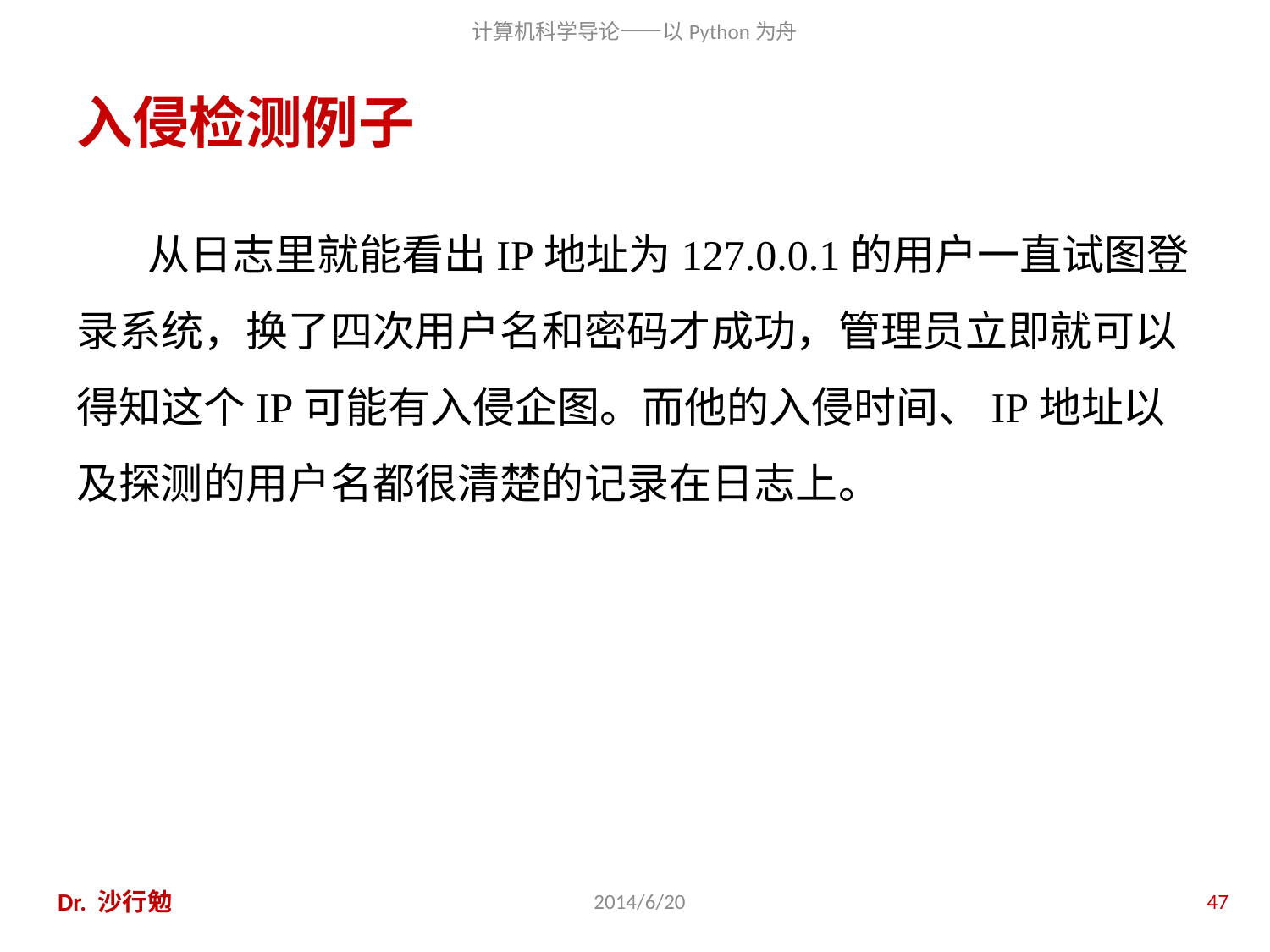

# 入侵检测例子
从日志里就能看出IP地址为127.0.0.1的用户一直试图登录系统，换了四次用户名和密码才成功，管理员立即就可以得知这个IP可能有入侵企图。而他的入侵时间、IP地址以及探测的用户名都很清楚的记录在日志上。
Dr. 沙行勉
2014/6/20
47